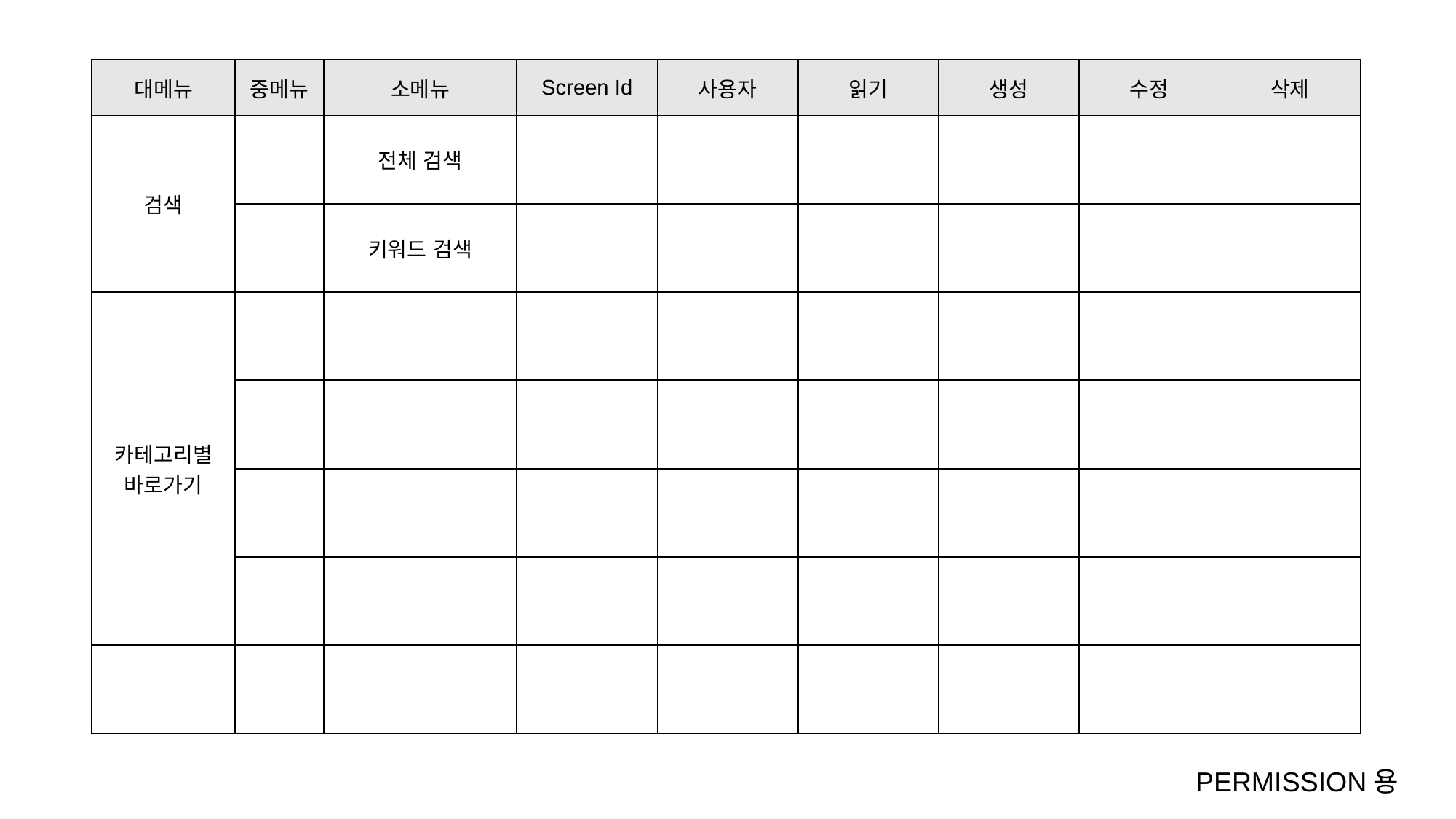

| 대메뉴 | 중메뉴 | 소메뉴 | Screen Id | 사용자 | 읽기 | 생성 | 수정 | 삭제 |
| --- | --- | --- | --- | --- | --- | --- | --- | --- |
| 검색 |  | 전체 검색 |  |  |  |  |  |  |
|  |  | 키워드 검색 |  |  |  |  |  |  |
| 카테고리별 바로가기 |  |  |  |  |  |  |  |  |
|  |  |  |  |  |  |  |  |  |
|  |  |  |  |  |  |  |  |  |
|  |  |  |  |  |  |  |  |  |
|  |  |  |  |  |  |  |  |  |
PERMISSION용